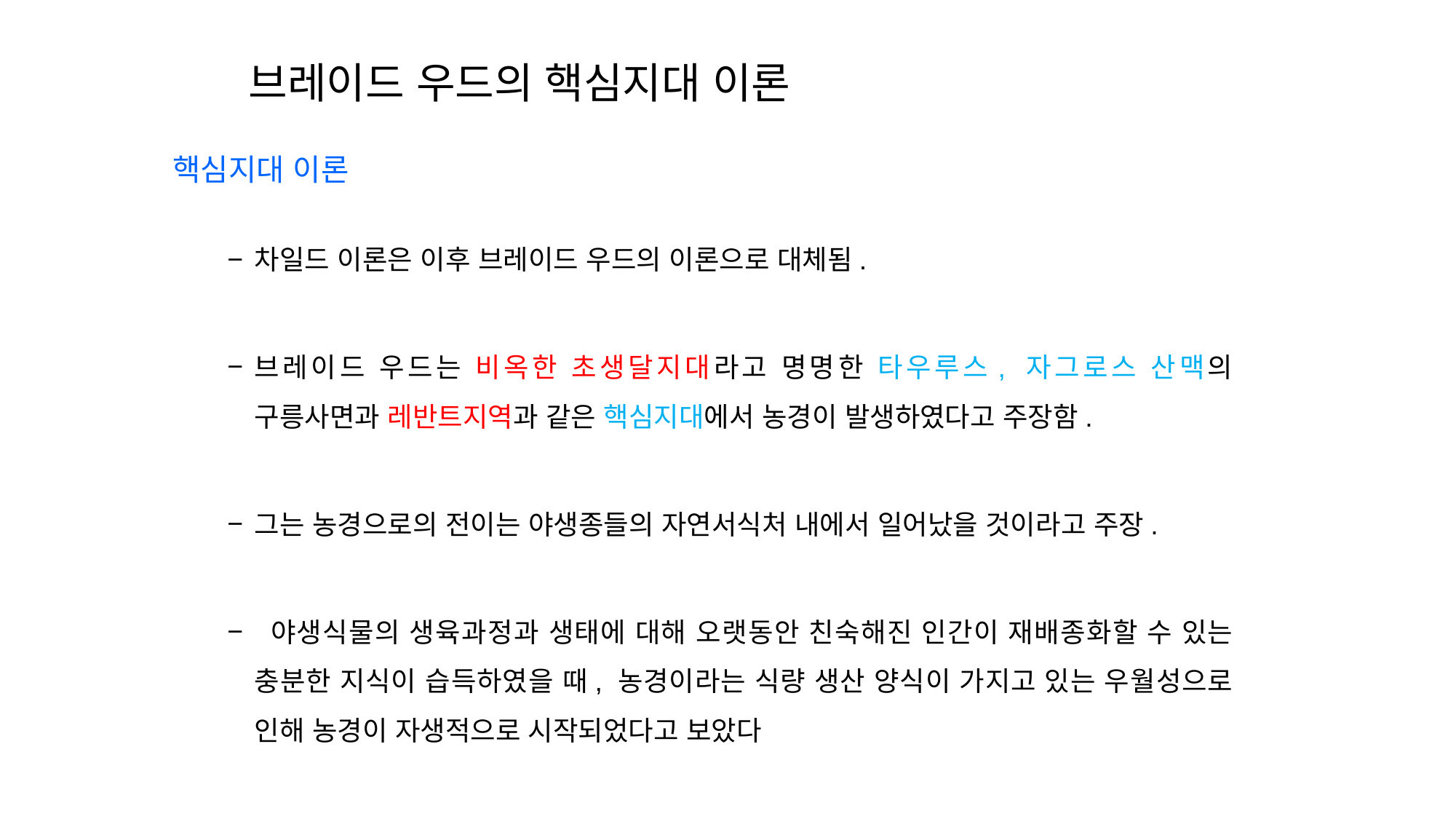

브레이드 우드의 핵심지대 이론
핵심지대 이론

차일드 이론은 이후 브레이드 우드의 이론으로 대체됨.

브레이드 우드는 비옥한 초생달지대라고 명명한 타우루스, 자그로스 산맥의 구릉사면과 레반트지역과 같은 핵심지대에서 농경이 발생하였다고 주장함.

그는 농경으로의 전이는 야생종들의 자연서식처 내에서 일어났을 것이라고 주장.

 야생식물의 생육과정과 생태에 대해 오랫동안 친숙해진 인간이 재배종화할 수 있는 충분한 지식이 습득하였을 때, 농경이라는 식량 생산 양식이 가지고 있는 우월성으로 인해 농경이 자생적으로 시작되었다고 보았다